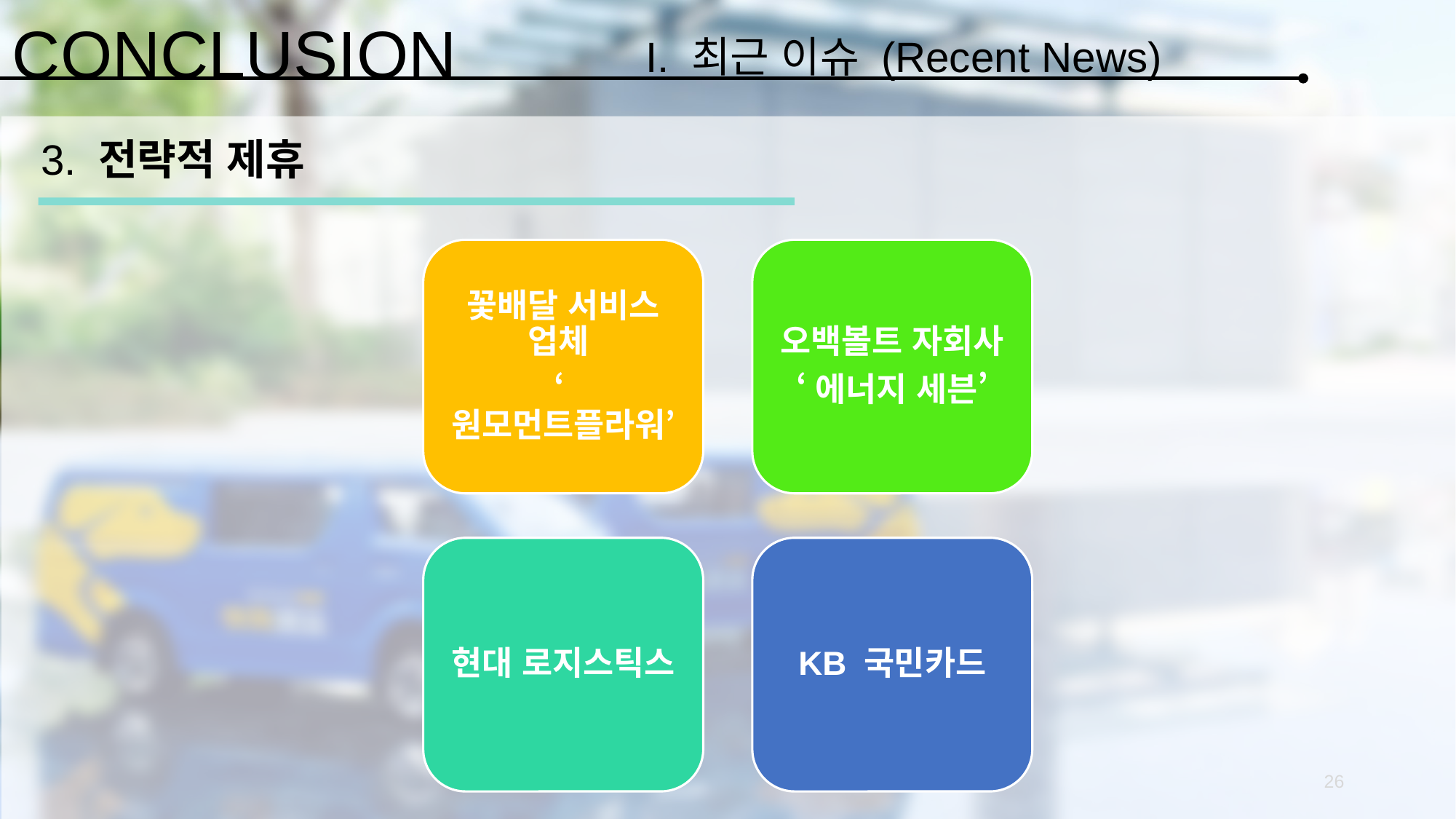

CONCLUSION
I. 최근 이슈 (Recent News)

3. 전략적 제휴

꽃배달 서비스 업체
‘원모먼트플라워’

오백볼트 자회사
‘에너지 세븐’

현대 로지스틱스

KB 국민카드
26